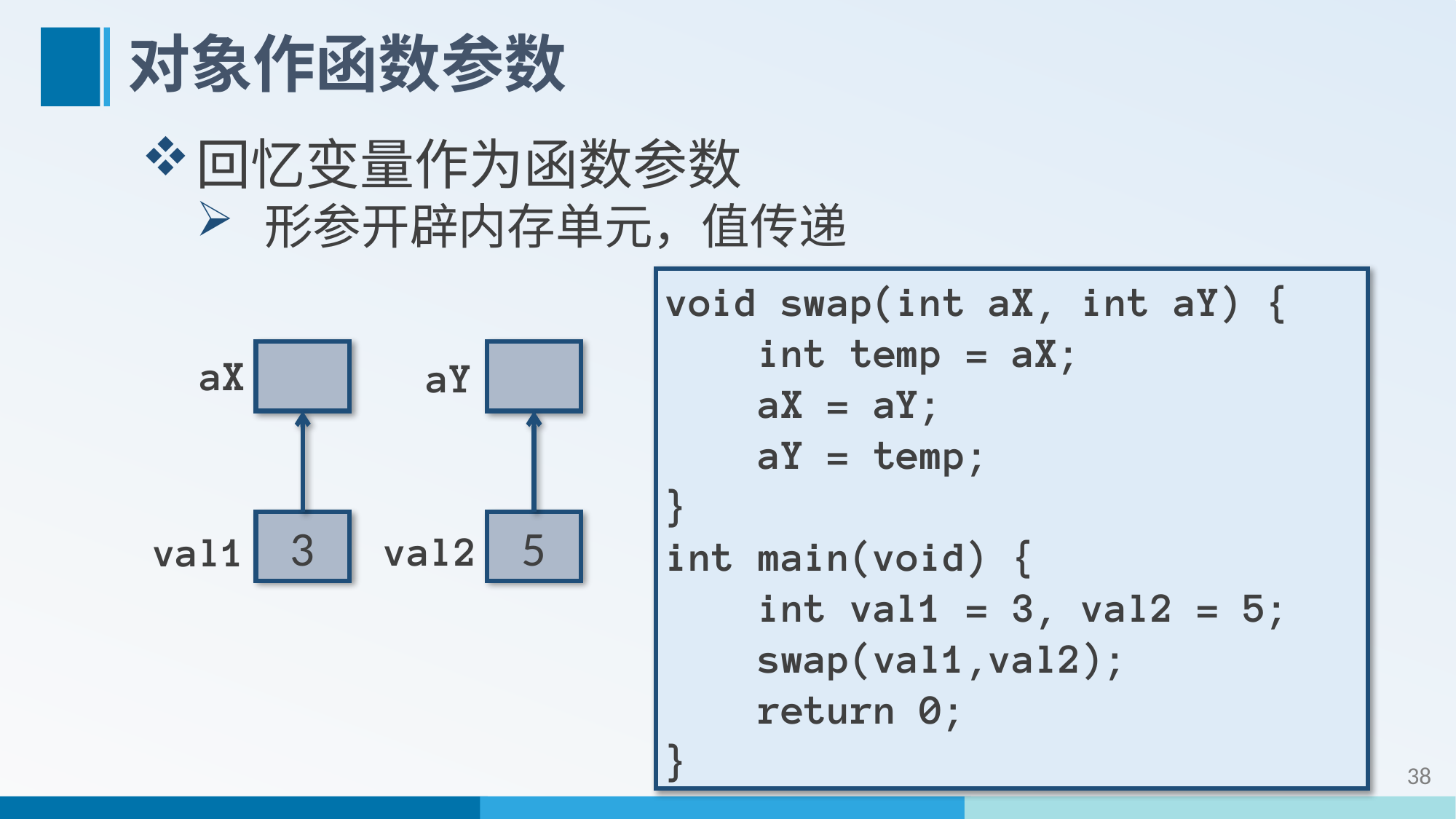

# 对象作函数参数
回忆变量作为函数参数
形参开辟内存单元，值传递
void swap(int aX, int aY) {
    int temp = aX;
    aX = aY;
    aY = temp;
}
int main(void) {
    int val1 = 3, val2 = 5;
    swap(val1,val2);
    return 0;
}

aX
aY
3
5
val2
val1